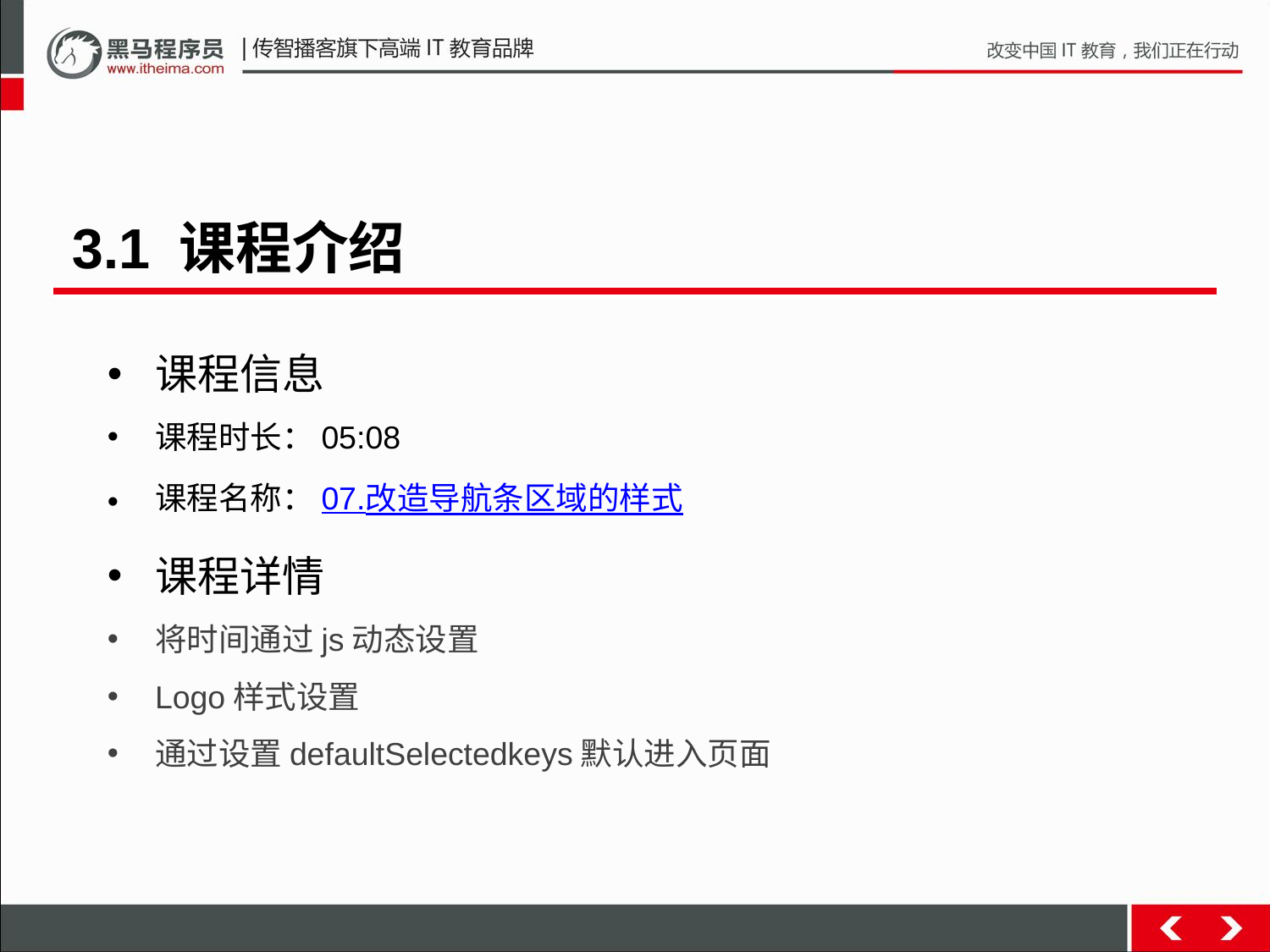

3.1 课程介绍
课程信息
课程时长：05:08
课程名称：07.改造导航条区域的样式
课程详情
将时间通过js动态设置
Logo样式设置
通过设置defaultSelectedkeys默认进入页面